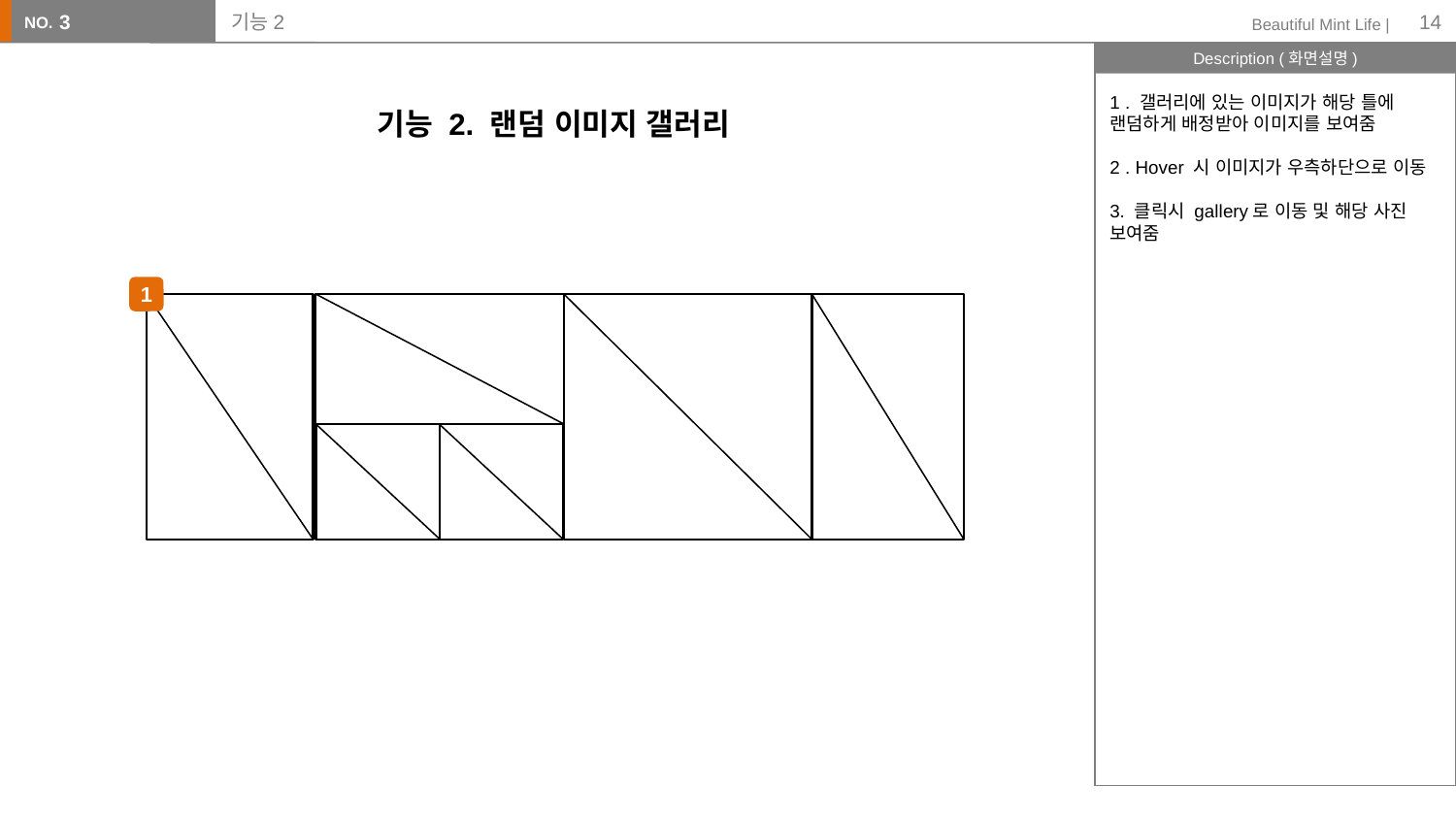

3
# 기능2
14
기능 2. 랜덤 이미지 갤러리
1 . 갤러리에 있는 이미지가 해당 틀에 랜덤하게 배정받아 이미지를 보여줌

2 . Hover 시 이미지가 우측하단으로 이동

3. 클릭시 gallery로 이동 및 해당 사진 보여줌
1